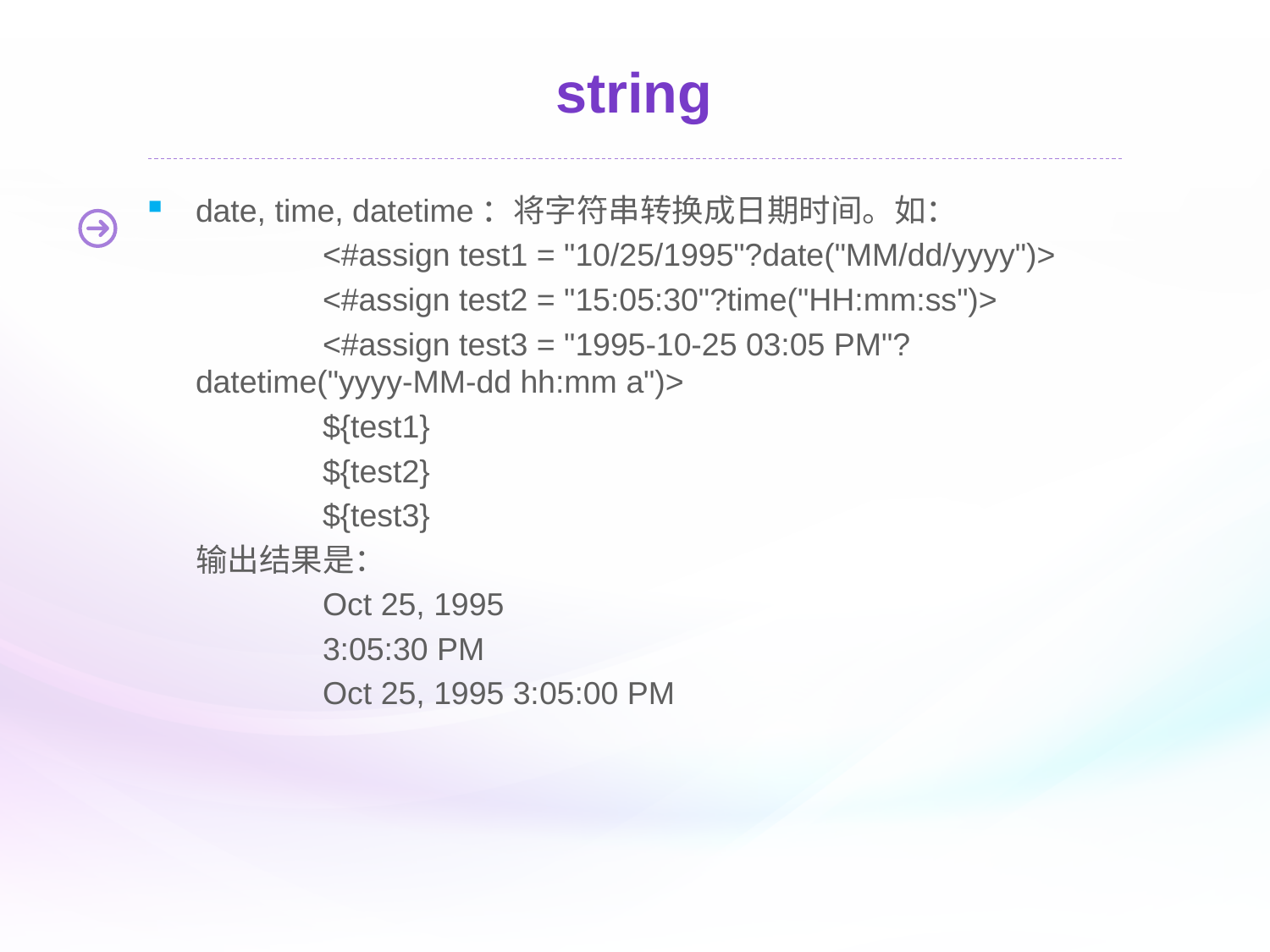

# string
date, time, datetime：将字符串转换成日期时间。如：
		<#assign test1 = "10/25/1995"?date("MM/dd/yyyy")>
		<#assign test2 = "15:05:30"?time("HH:mm:ss")>
		<#assign test3 = "1995-10-25 03:05 PM"?datetime("yyyy-MM-dd hh:mm a")>
		${test1}
		${test2}
		${test3}
	输出结果是：
		Oct 25, 1995
		3:05:30 PM
		Oct 25, 1995 3:05:00 PM